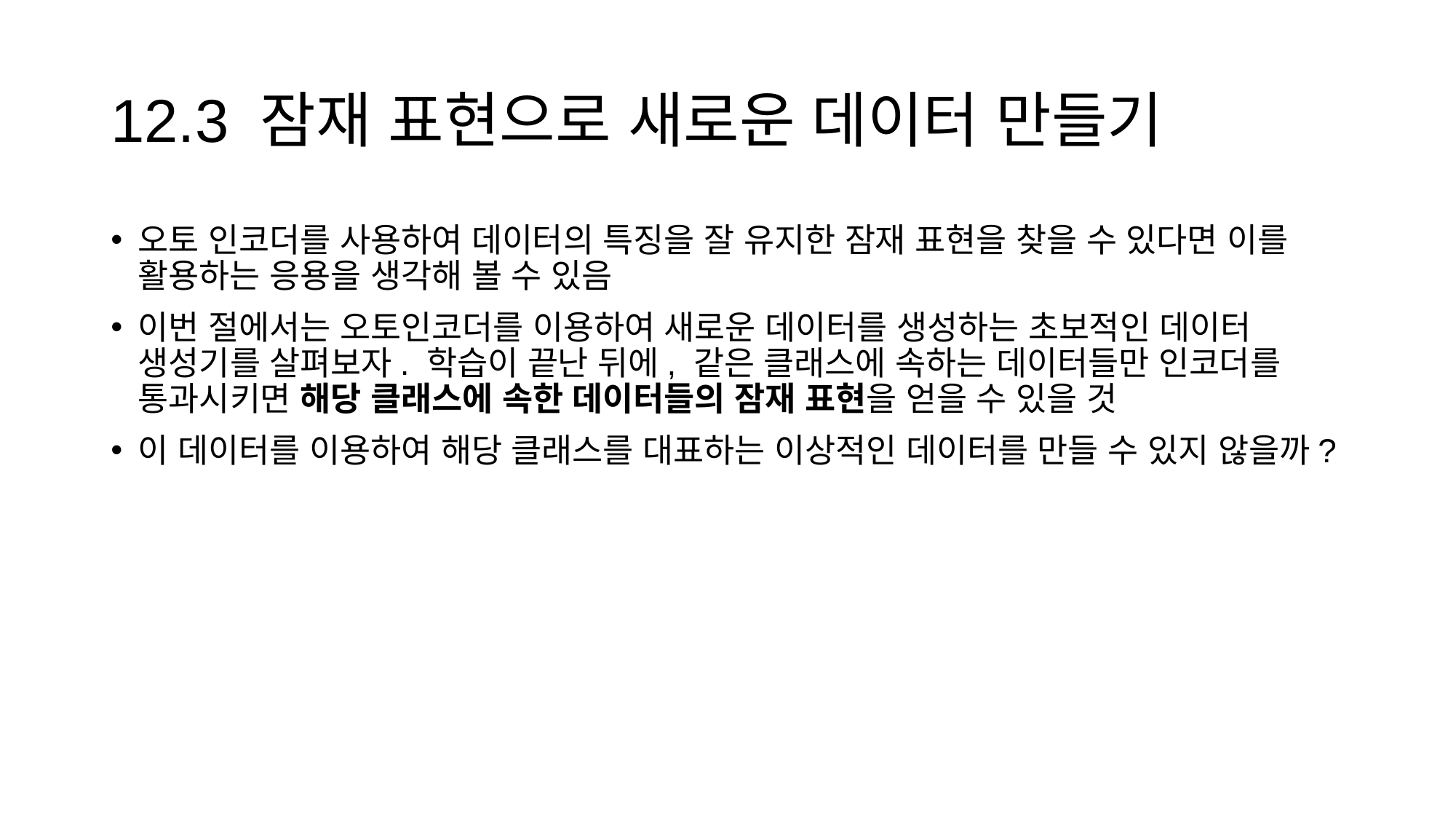

# 12.3 잠재 표현으로 새로운 데이터 만들기
오토 인코더를 사용하여 데이터의 특징을 잘 유지한 잠재 표현을 찾을 수 있다면 이를 활용하는 응용을 생각해 볼 수 있음
이번 절에서는 오토인코더를 이용하여 새로운 데이터를 생성하는 초보적인 데이터 생성기를 살펴보자. 학습이 끝난 뒤에, 같은 클래스에 속하는 데이터들만 인코더를 통과시키면 해당 클래스에 속한 데이터들의 잠재 표현을 얻을 수 있을 것
이 데이터를 이용하여 해당 클래스를 대표하는 이상적인 데이터를 만들 수 있지 않을까?